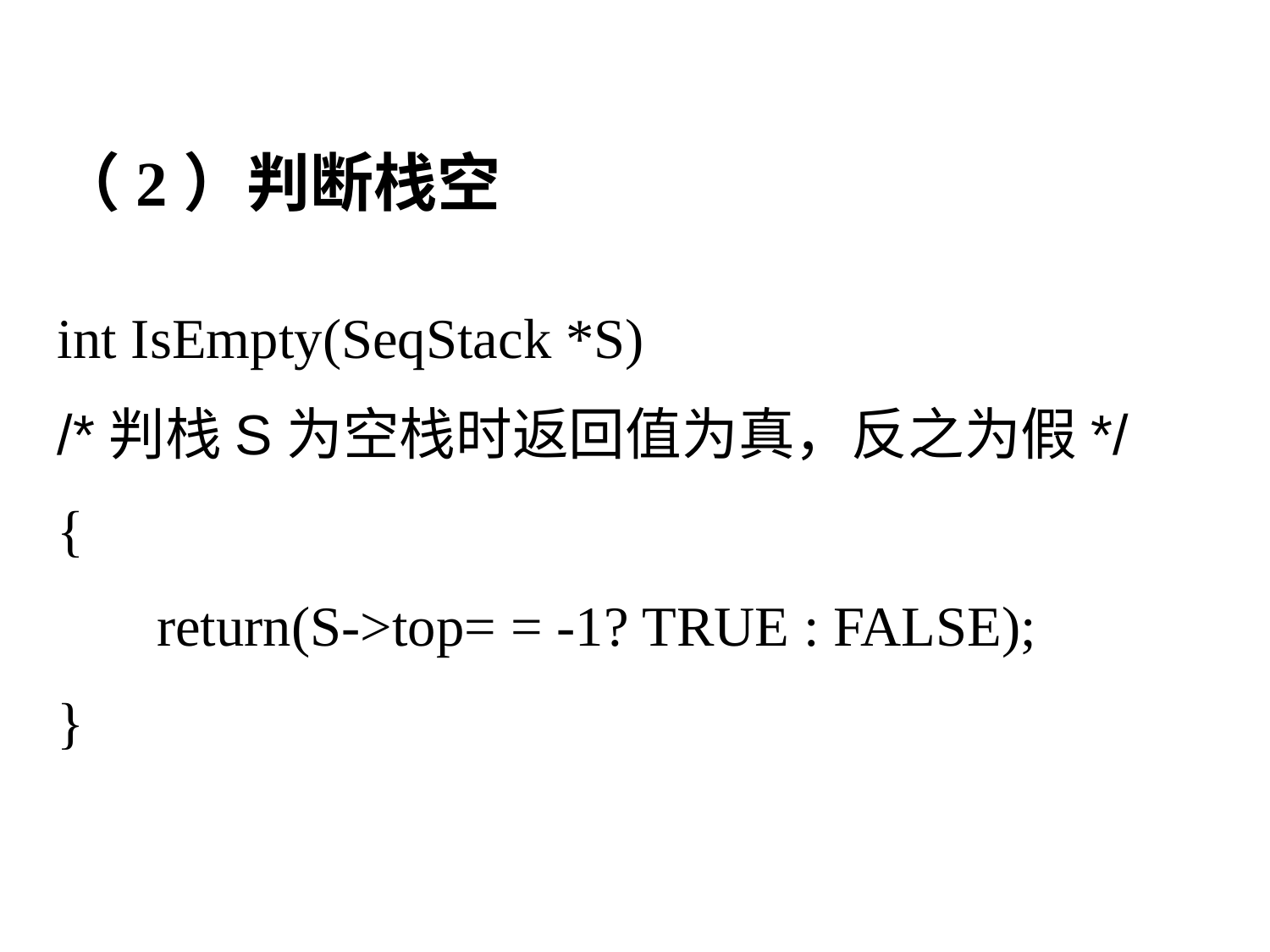

（2）判断栈空
int IsEmpty(SeqStack *S)
/*判栈S为空栈时返回值为真，反之为假*/
{
       return(S->top= = -1? TRUE : FALSE);
}